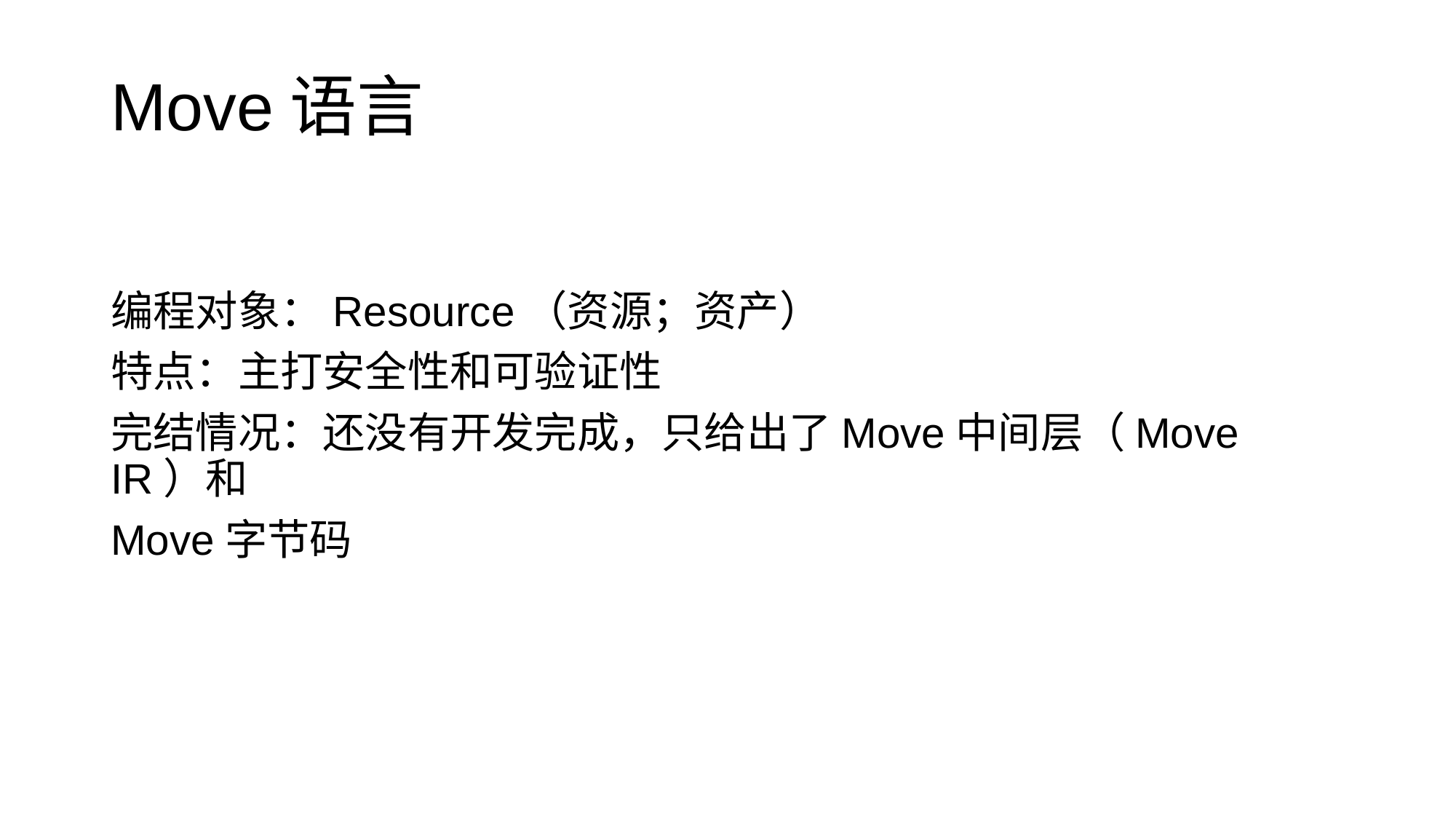

# Move语言

编程对象：Resource（资源；资产）
特点：主打安全性和可验证性
完结情况：还没有开发完成，只给出了Move中间层（Move IR）和
Move字节码